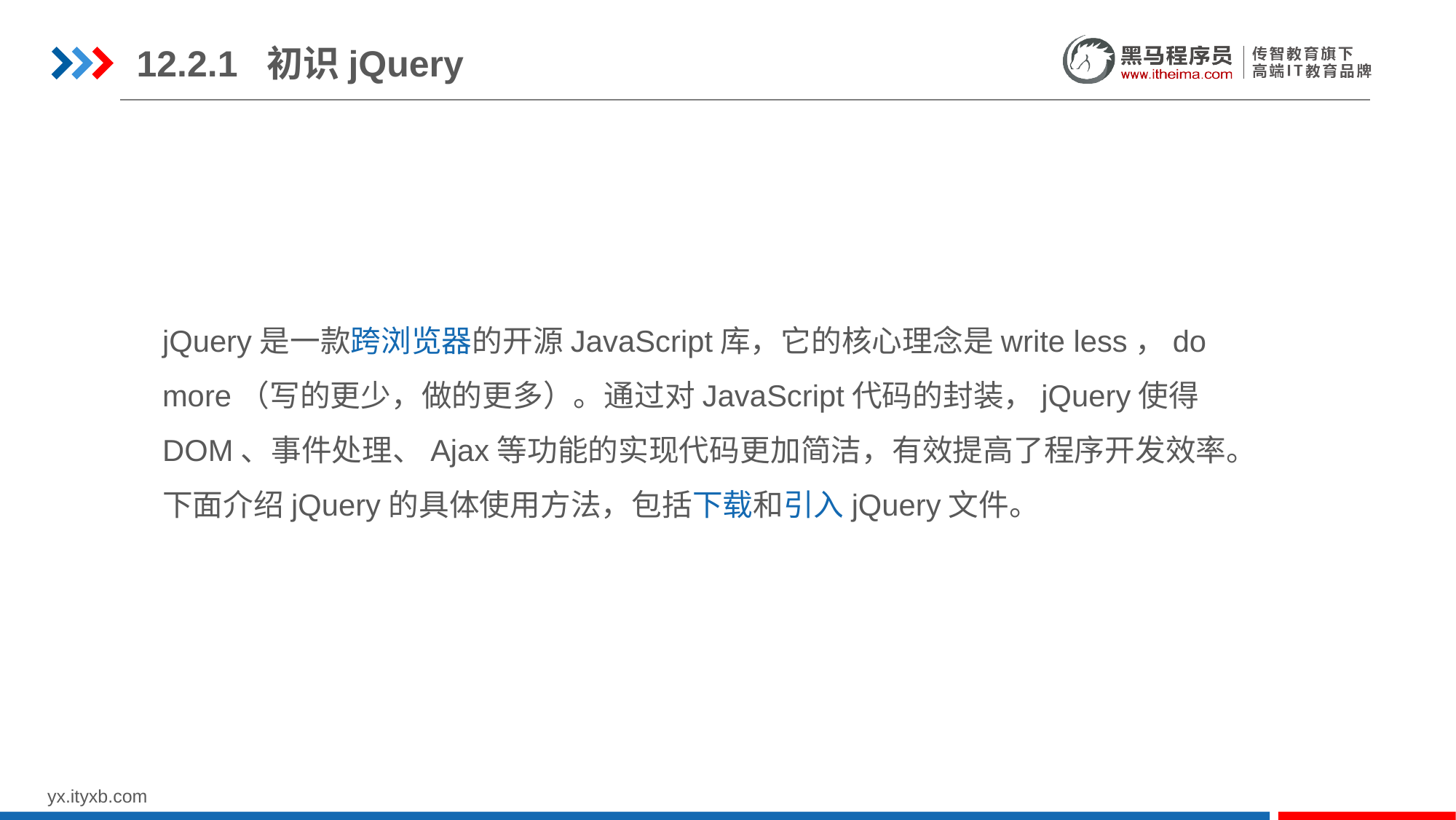

12.2.1  初识jQuery
jQuery是一款跨浏览器的开源JavaScript库，它的核心理念是write less，do more（写的更少，做的更多）。通过对JavaScript代码的封装，jQuery使得DOM、事件处理、Ajax等功能的实现代码更加简洁，有效提高了程序开发效率。
下面介绍jQuery的具体使用方法，包括下载和引入jQuery文件。